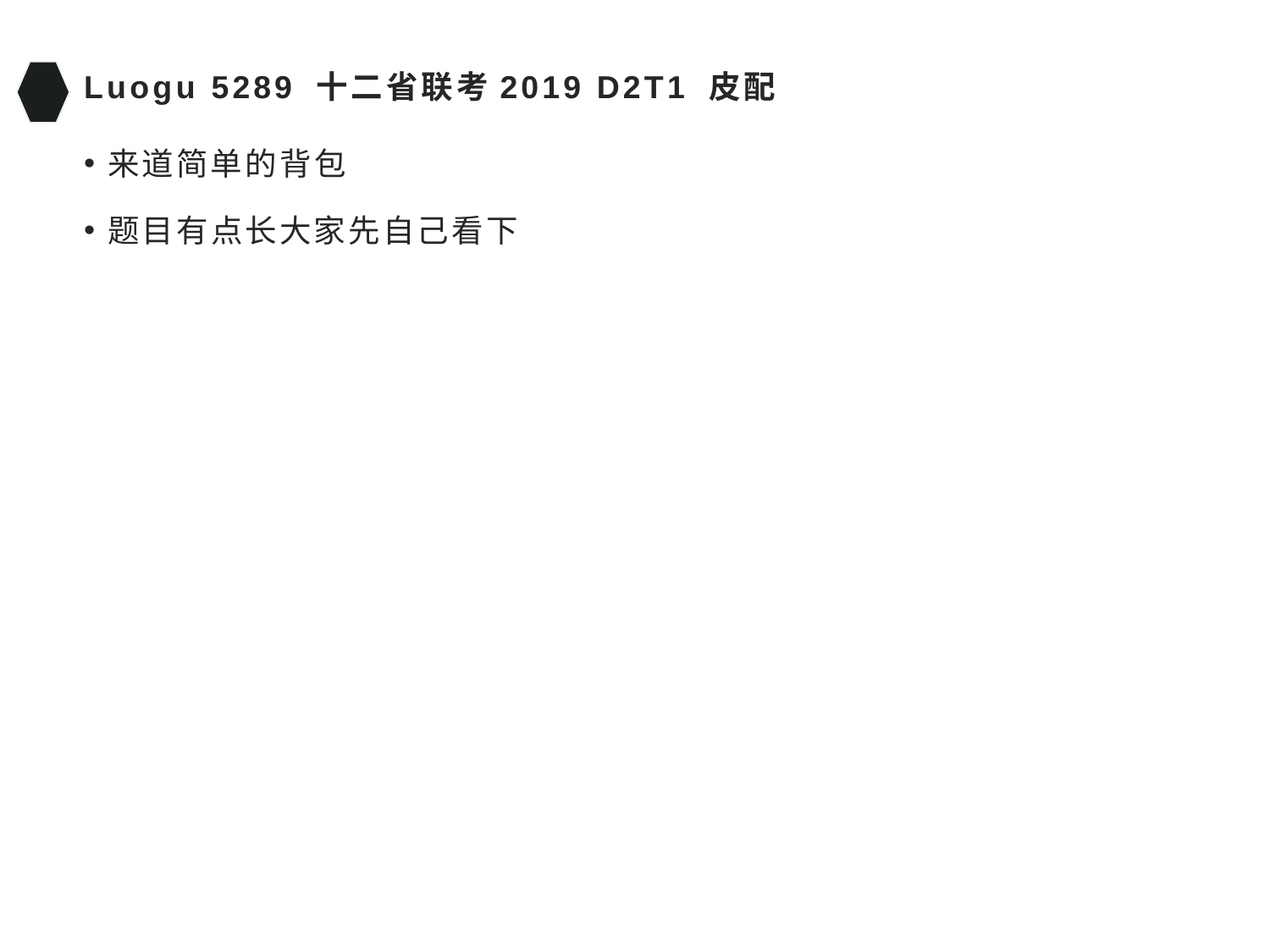

# Luogu 5289 十二省联考2019 D2T1 皮配
来道简单的背包
题目有点长大家先自己看下